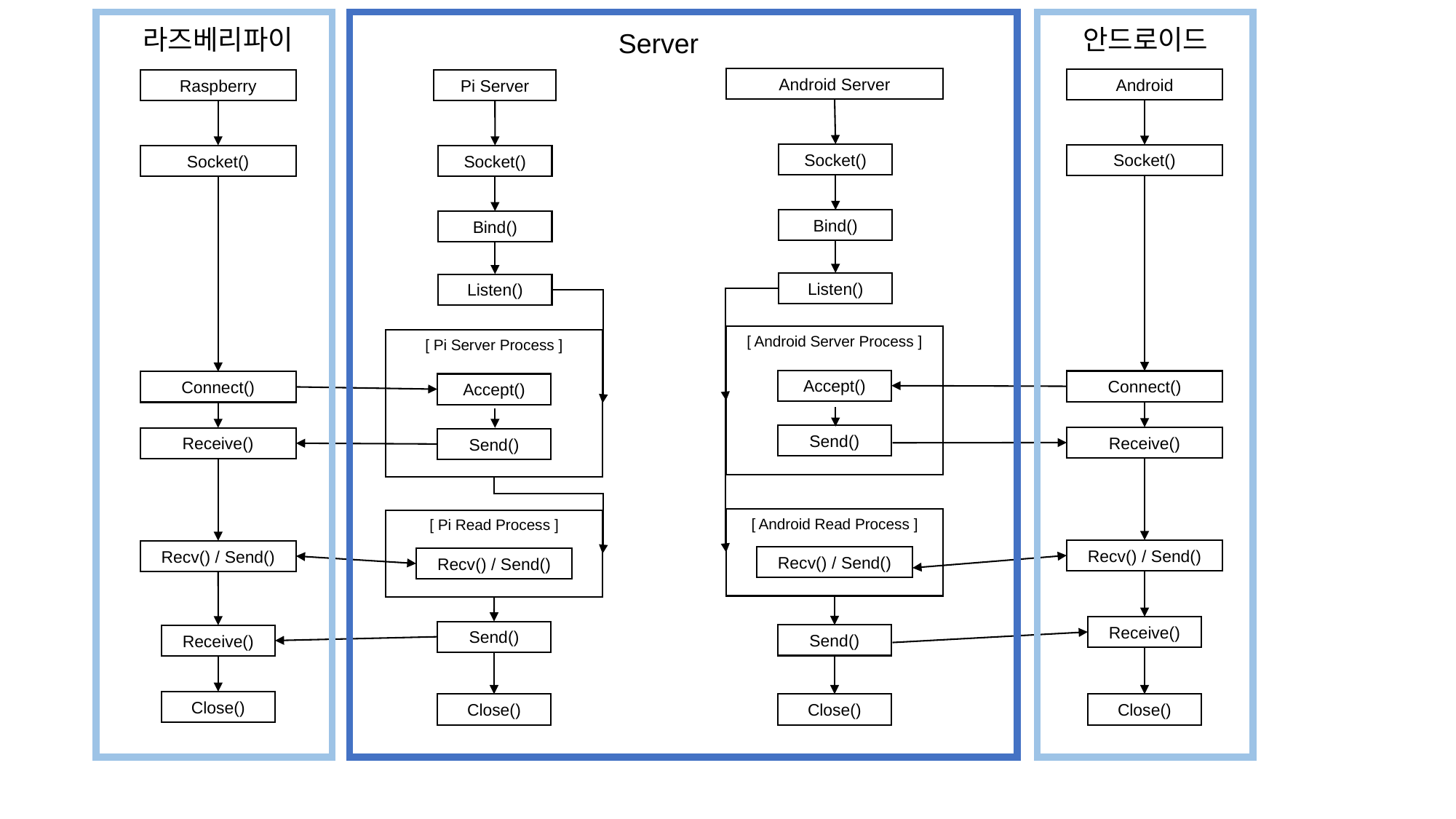

라즈베리파이
안드로이드
Server
Android Server
Android
Raspberry
Pi Server
Socket()
Socket()
Socket()
Socket()
Bind()
Bind()
Listen()
Listen()
[ Android Server Process ]

Accept()
Send()
[ Pi Server Process ]

Accept()
Send()
Connect()
Connect()
Receive()
Receive()
[ Android Read Process ]

Recv() / Send()
[ Pi Read Process ]

Recv() / Send()
Recv() / Send()
Recv() / Send()
Receive()
Send()
Send()
Receive()
Close()
Close()
Close()
Close()